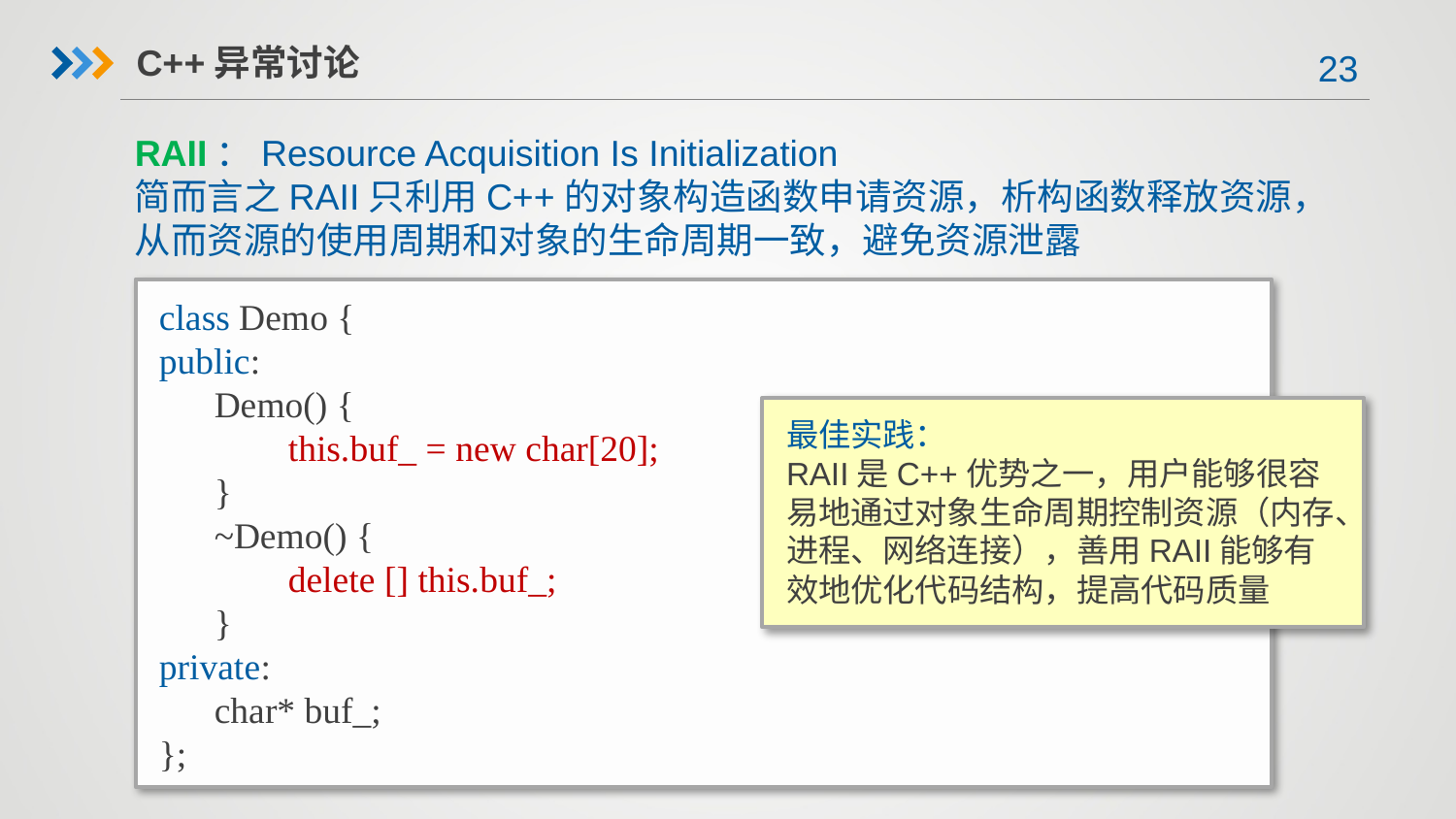

C++异常讨论
RAII：Resource Acquisition Is Initialization
简而言之RAII只利用C++的对象构造函数申请资源，析构函数释放资源，从而资源的使用周期和对象的生命周期一致，避免资源泄露

class Demo {
public:
      Demo() {
              this.buf_ = new char[20];
      }
      ~Demo() {
              delete [] this.buf_;
      }
private:
      char* buf_;
};

最佳实践：
RAII是C++优势之一，用户能够很容易地通过对象生命周期控制资源（内存、进程、网络连接），善用RAII能够有效地优化代码结构，提高代码质量